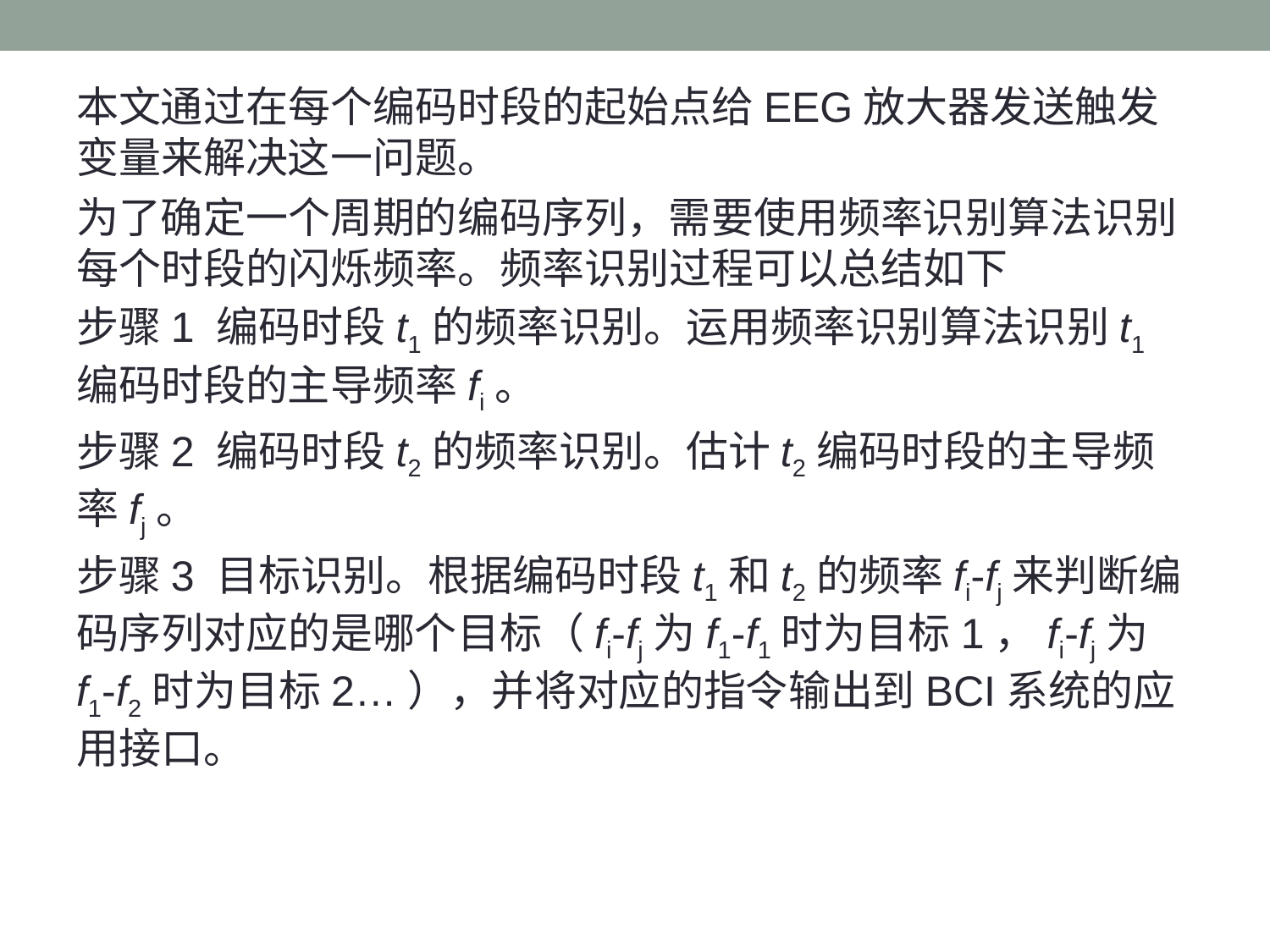

#
本文通过在每个编码时段的起始点给EEG放大器发送触发变量来解决这一问题。
为了确定一个周期的编码序列，需要使用频率识别算法识别每个时段的闪烁频率。频率识别过程可以总结如下
步骤1 编码时段t1的频率识别。运用频率识别算法识别t1编码时段的主导频率fi。
步骤2 编码时段t2的频率识别。估计t2编码时段的主导频率fj。
步骤3 目标识别。根据编码时段t1和t2的频率fi-fj来判断编码序列对应的是哪个目标（fi-fj为f1-f1时为目标1，fi-fj为f1-f2时为目标2…），并将对应的指令输出到BCI系统的应用接口。